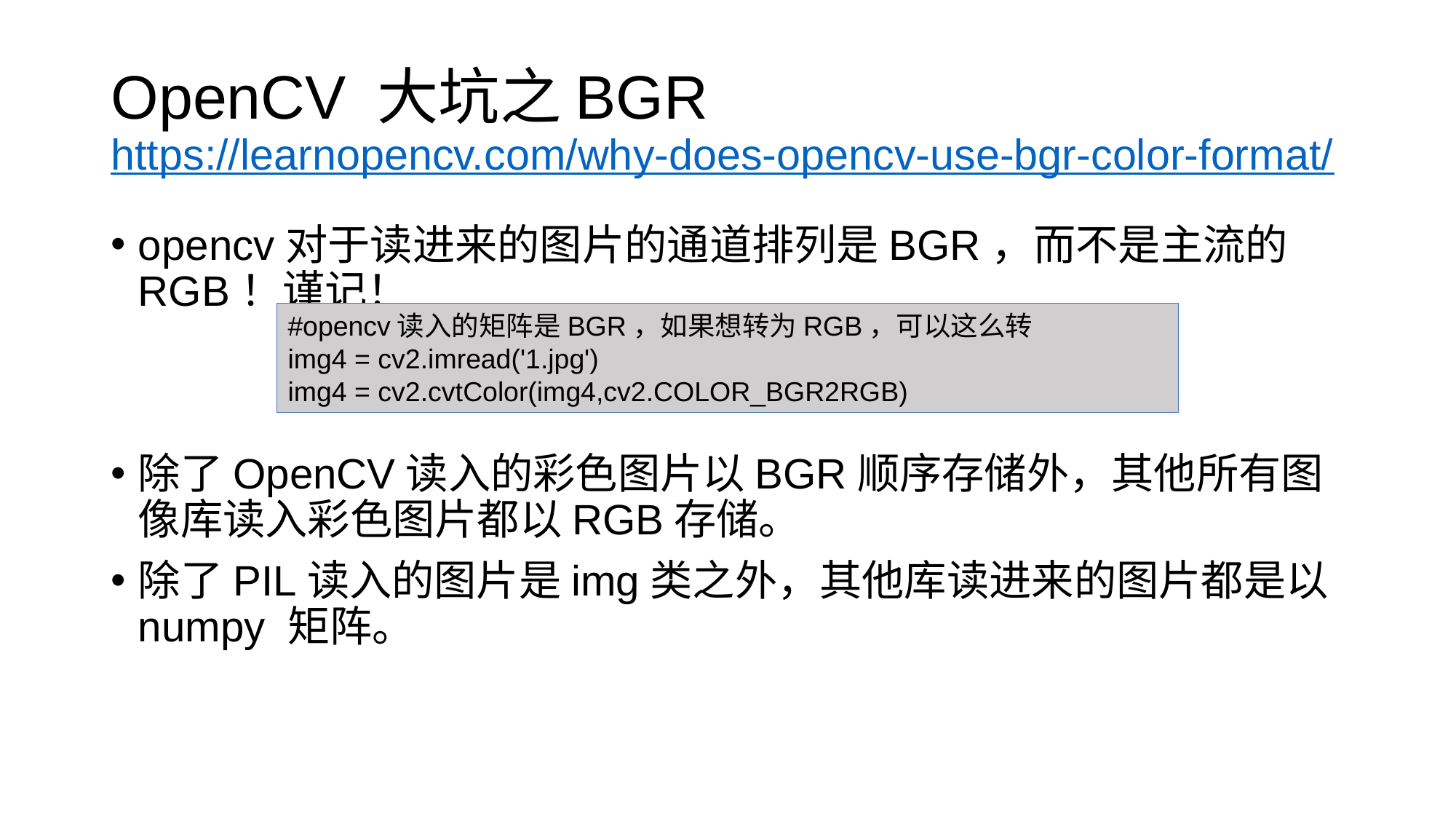

# OpenCV 大坑之BGR https://learnopencv.com/why-does-opencv-use-bgr-color-format/
opencv对于读进来的图片的通道排列是BGR，而不是主流的RGB！谨记！

除了OpenCV读入的彩色图片以BGR顺序存储外，其他所有图像库读入彩色图片都以RGB存储。
除了PIL读入的图片是img类之外，其他库读进来的图片都是以numpy 矩阵。

#opencv读入的矩阵是BGR，如果想转为RGB，可以这么转
img4 = cv2.imread('1.jpg')
img4 = cv2.cvtColor(img4,cv2.COLOR_BGR2RGB)